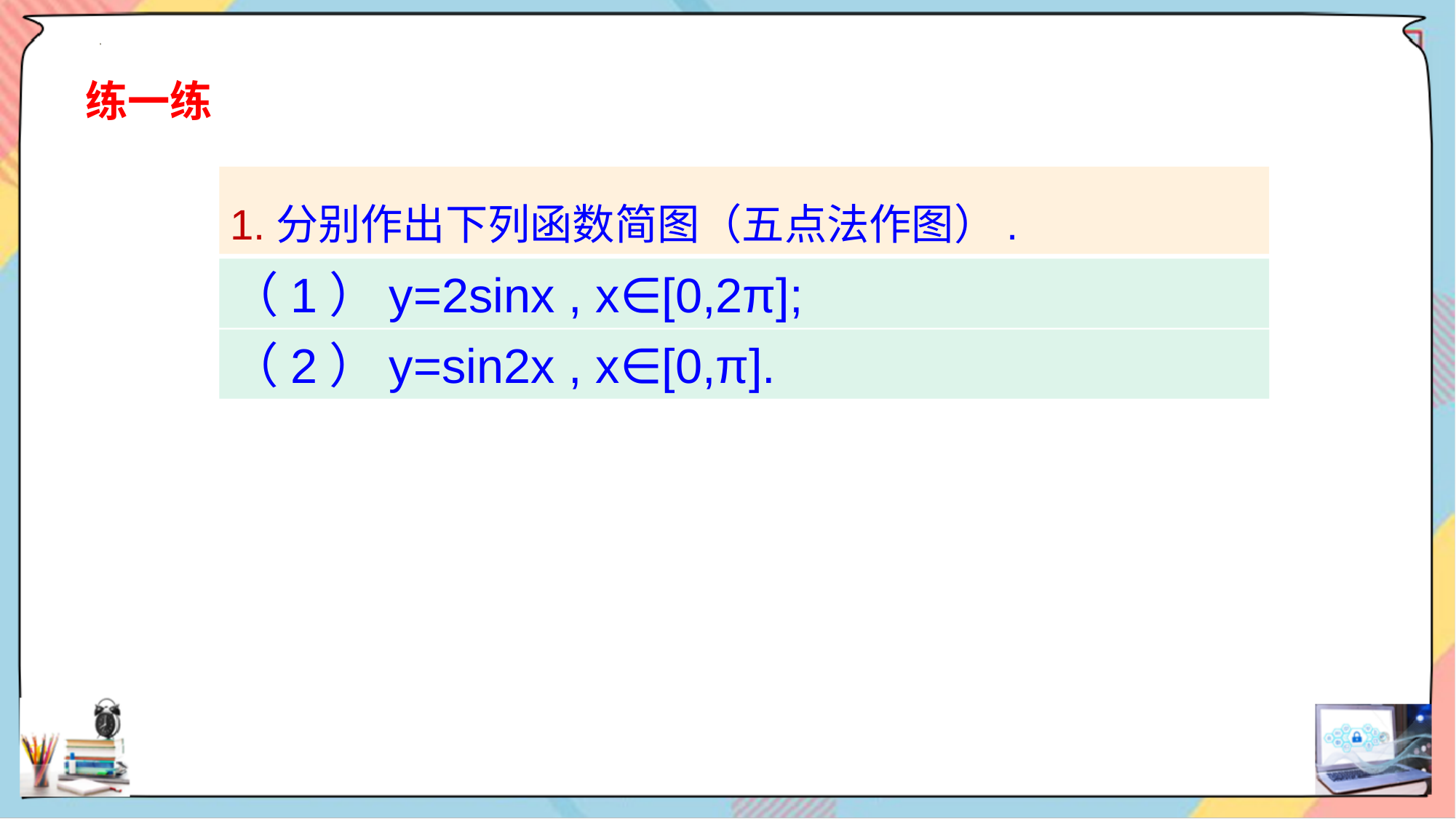

练一练
1.分别作出下列函数简图（五点法作图）.
（1）y=2sinx , x∈[0,2π];
（2）y=sin2x , x∈[0,π].